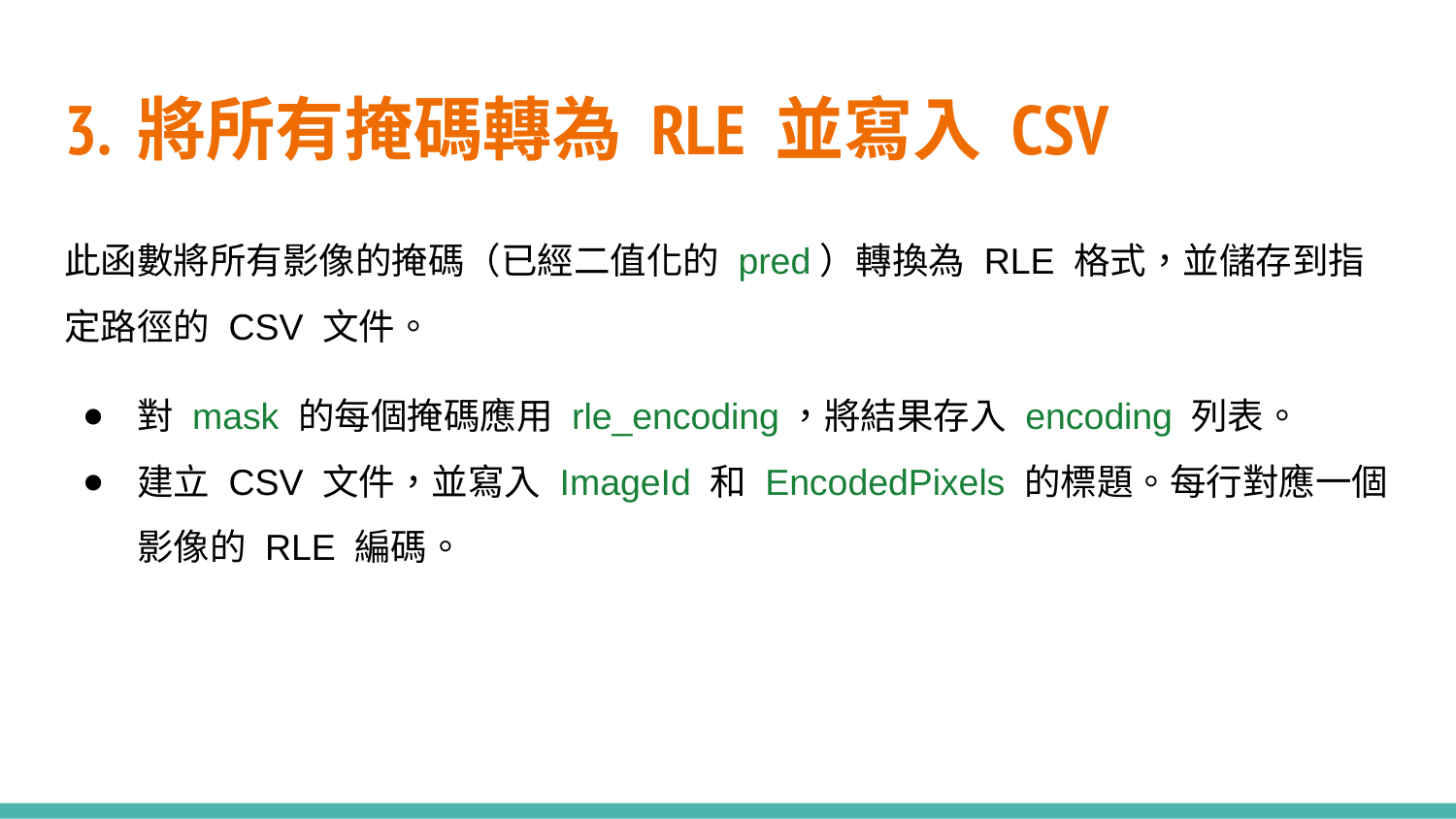

# 3. 將所有掩碼轉為 RLE 並寫入 CSV
此函數將所有影像的掩碼（已經二值化的 pred）轉換為 RLE 格式，並儲存到指定路徑的 CSV 文件。
對 mask 的每個掩碼應用 rle_encoding，將結果存入 encoding 列表。
建立 CSV 文件，並寫入 ImageId 和 EncodedPixels 的標題。每行對應一個影像的 RLE 編碼。